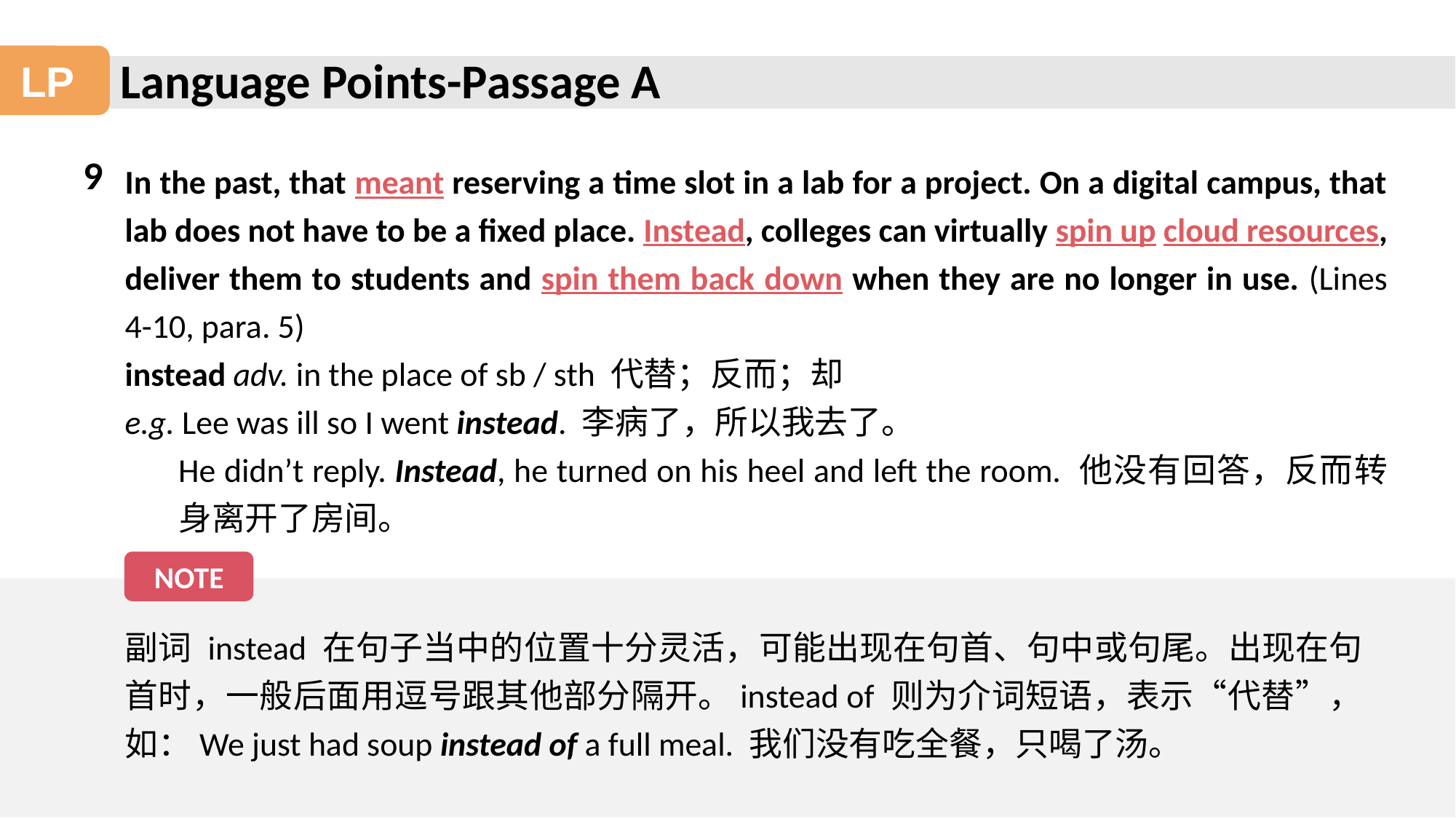

Language Points-Passage A
LP

9
In the past, that meant reserving a time slot in a lab for a project. On a digital campus, that lab does not have to be a fixed place. Instead, colleges can virtually spin up cloud resources, deliver them to students and spin them back down when they are no longer in use. (Lines 4-10, para. 5)
instead adv. in the place of sb / sth 代替；反而；却
e.g. Lee was ill so I went instead. 李病了，所以我去了。
He didn’t reply. Instead, he turned on his heel and left the room. 他没有回答，反而转身离开了房间。
NOTE

副词 instead 在句子当中的位置十分灵活，可能出现在句首、句中或句尾。出现在句首时，一般后面用逗号跟其他部分隔开。instead of 则为介词短语，表示“代替”，如：We just had soup instead of a full meal. 我们没有吃全餐，只喝了汤。